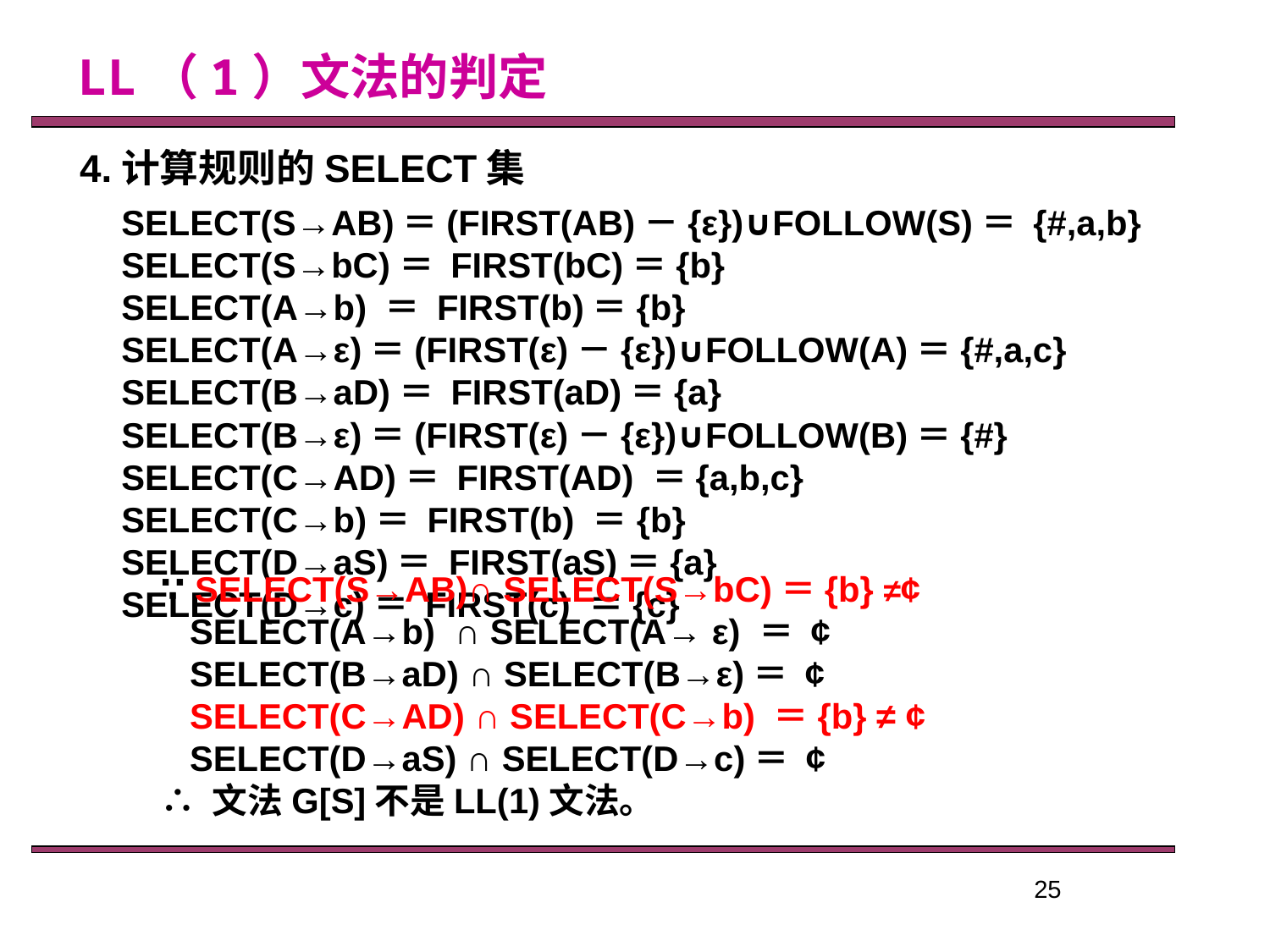

LL（1）文法的判定
4.计算规则的SELECT集
SELECT(S→AB)＝(FIRST(AB)－{ε})∪FOLLOW(S)＝ {#,a,b}
SELECT(S→bC)＝ FIRST(bC)＝{b}
SELECT(A→b) ＝ FIRST(b)＝{b}
SELECT(A→ε)＝(FIRST(ε)－{ε})∪FOLLOW(A)＝{#,a,c}
SELECT(B→aD)＝ FIRST(aD)＝{a}
SELECT(B→ε)＝(FIRST(ε)－{ε})∪FOLLOW(B)＝{#}
SELECT(C→AD)＝ FIRST(AD) ＝{a,b,c}
SELECT(C→b)＝ FIRST(b) ＝{b}
SELECT(D→aS)＝ FIRST(aS)＝{a}
SELECT(D→c)＝ FIRST(c) ＝{c}
∵ SELECT(S→AB)∩ SELECT(S→bC)＝{b} ≠¢
   SELECT(A→b)  ∩ SELECT(A→ ε) ＝ ¢
   SELECT(B→aD) ∩ SELECT(B→ε)＝ ¢
   SELECT(C→AD) ∩ SELECT(C→b) ＝{b} ≠ ¢
   SELECT(D→aS) ∩ SELECT(D→c)＝ ¢
∴ 文法G[S]不是LL(1)文法。
25